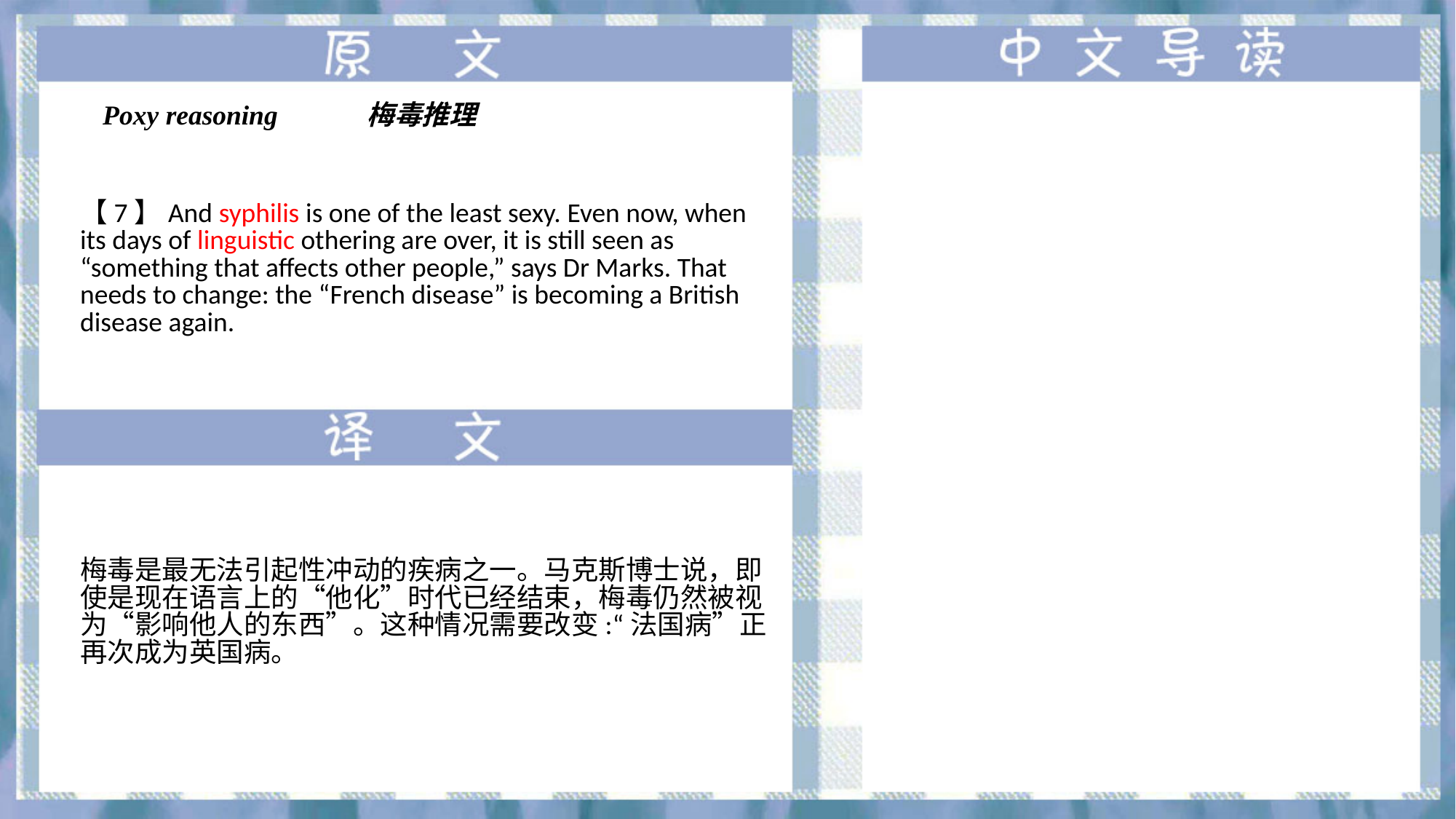

Poxy reasoning            梅毒推理
【7】And syphilis is one of the least sexy. Even now, when its days of linguistic othering are over, it is still seen as “something that affects other people,” says Dr Marks. That needs to change: the “French disease” is becoming a British disease again.
梅毒是最无法引起性冲动的疾病之一。马克斯博士说，即使是现在语言上的“他化”时代已经结束，梅毒仍然被视为“影响他人的东西”。这种情况需要改变:“法国病”正再次成为英国病。